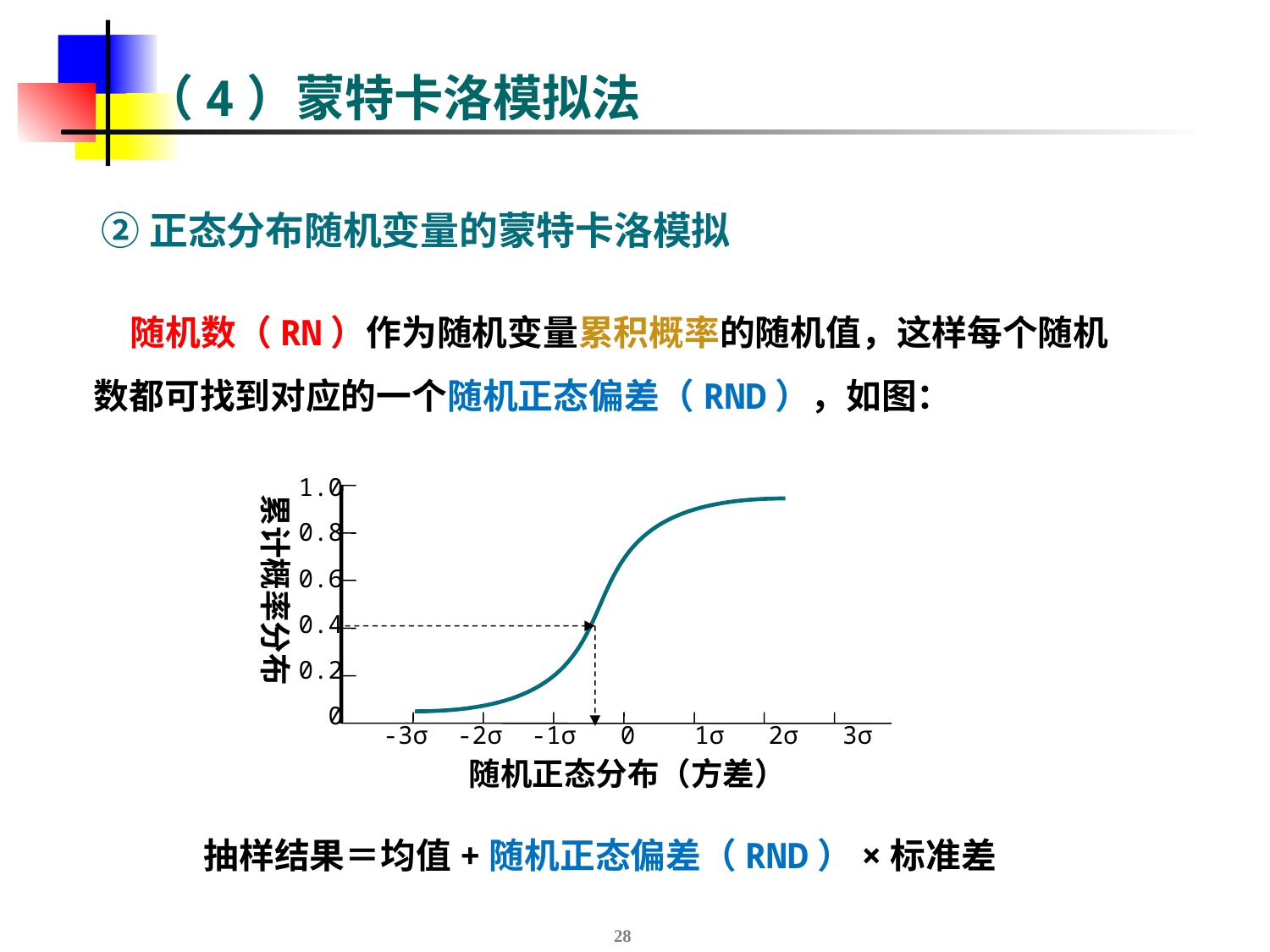

# （4）蒙特卡洛模拟法
②正态分布随机变量的蒙特卡洛模拟
    随机数（RN）作为随机变量累积概率的随机值，这样每个随机数都可找到对应的一个随机正态偏差（RND），如图：
1.0
0.8
0.6
0.4
0.2
  0

累计概率分布

-3σ  -2σ  -1σ   0    1σ   2σ   3σ

随机正态分布（方差）

抽样结果＝均值+随机正态偏差（RND）×标准差
28